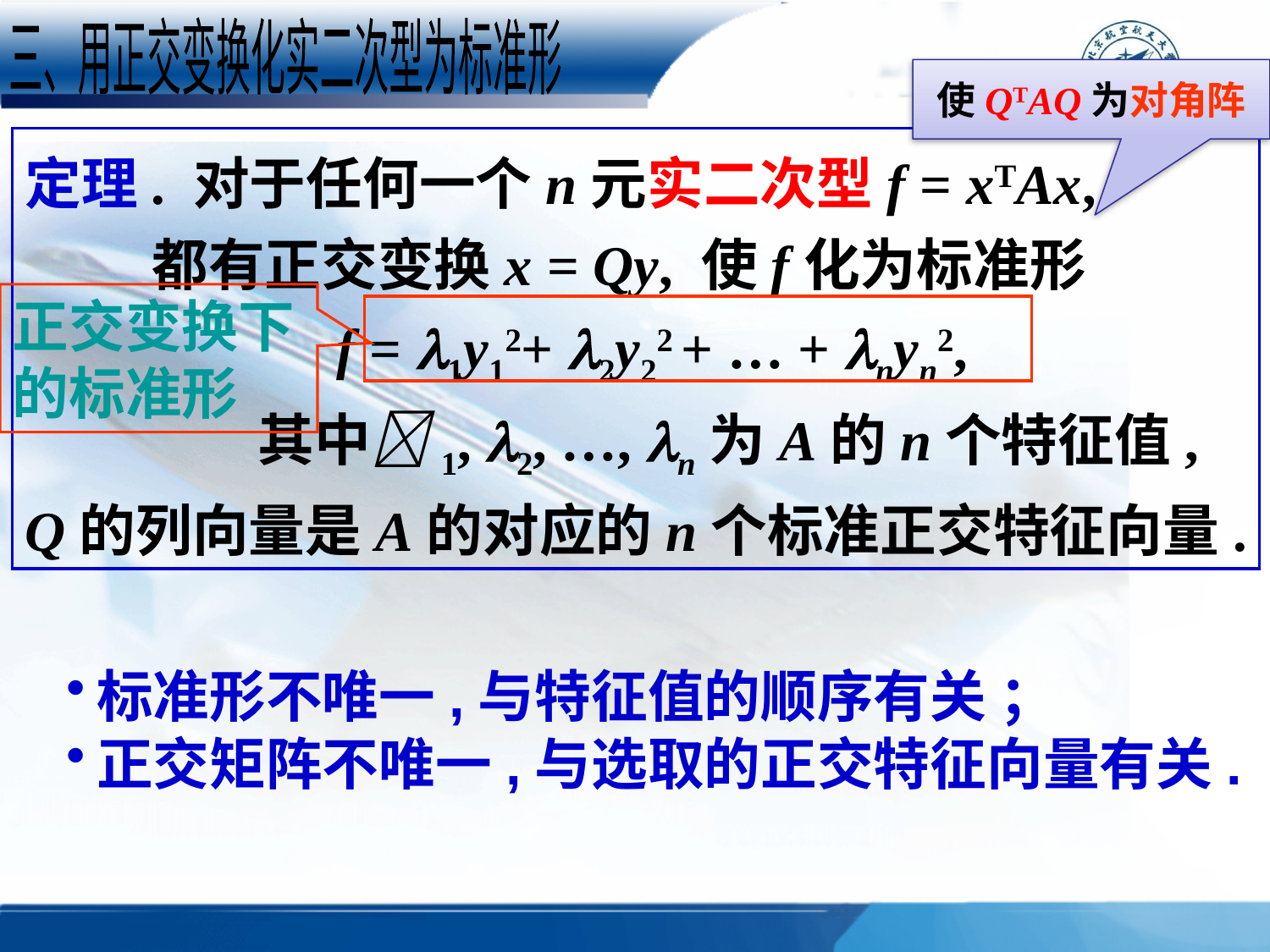

三、用正交变换化实二次型为标准形
使QTAQ为对角阵
定理. 对于任何一个n元实二次型f = xTAx,
	都有正交变换x = Qy, 使f化为标准形
                      f = λ1y12+ λ2y22 + … + λnyn2,
                 其中λ1, λ2, …, λn为A的n个特征值,
Q的列向量是A的对应的n个标准正交特征向量.
正交变换下
的标准形

标准形不唯一,与特征值的顺序有关 ；
正交矩阵不唯一,与选取的正交特征向量有关.